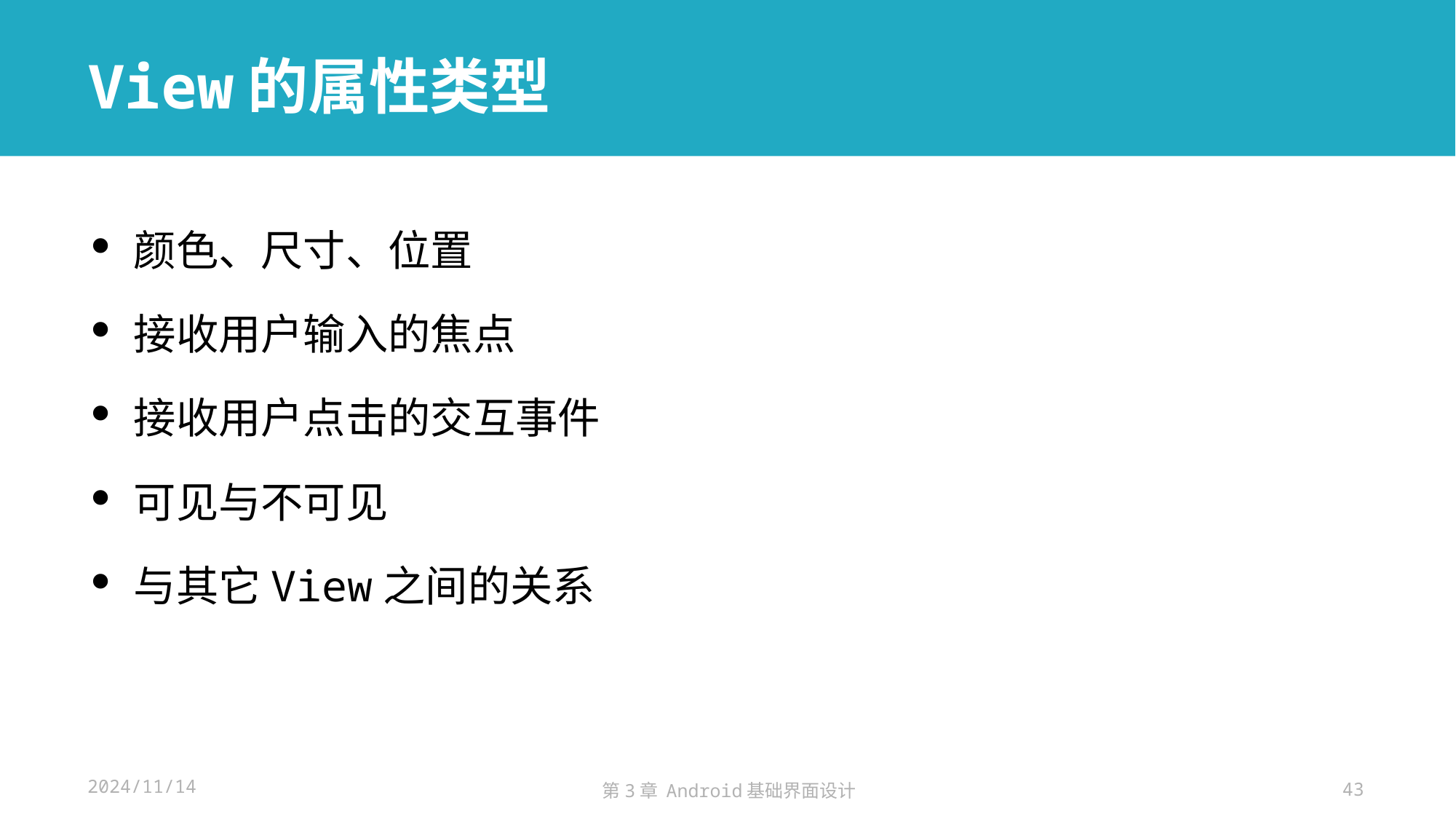

# View的属性类型
颜色、尺寸、位置
接收用户输入的焦点
接收用户点击的交互事件
可见与不可见
与其它View之间的关系
2024/11/14
第3章 Android基础界面设计
43